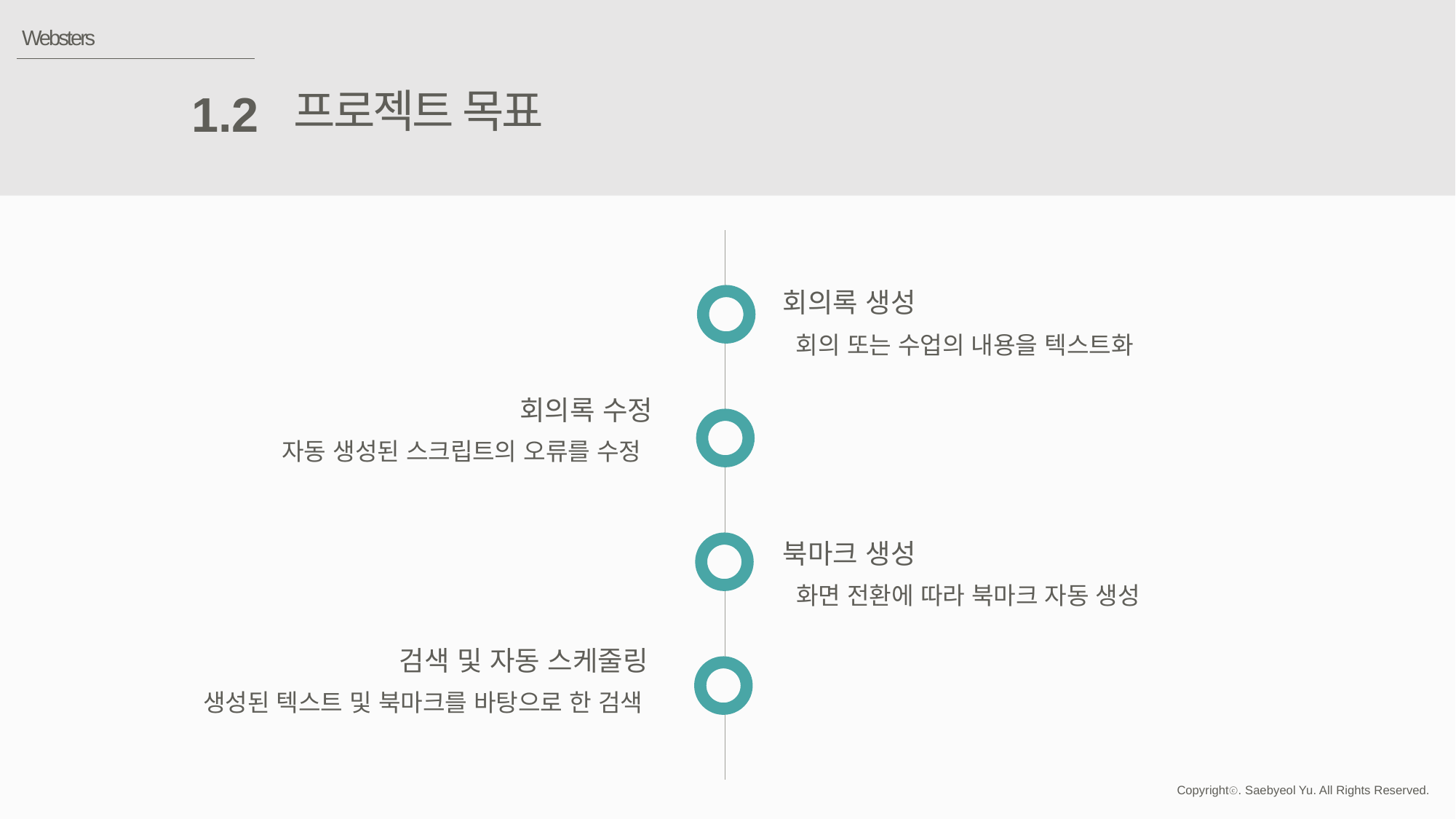

Websters
프로젝트 목표
1.2

회의록 생성
회의 또는 수업의 내용을 텍스트화
회의록 수정
자동 생성된 스크립트의 오류를 수정
북마크 생성
화면 전환에 따라 북마크 자동 생성
검색 및 자동 스케줄링
생성된 텍스트 및 북마크를 바탕으로 한 검색